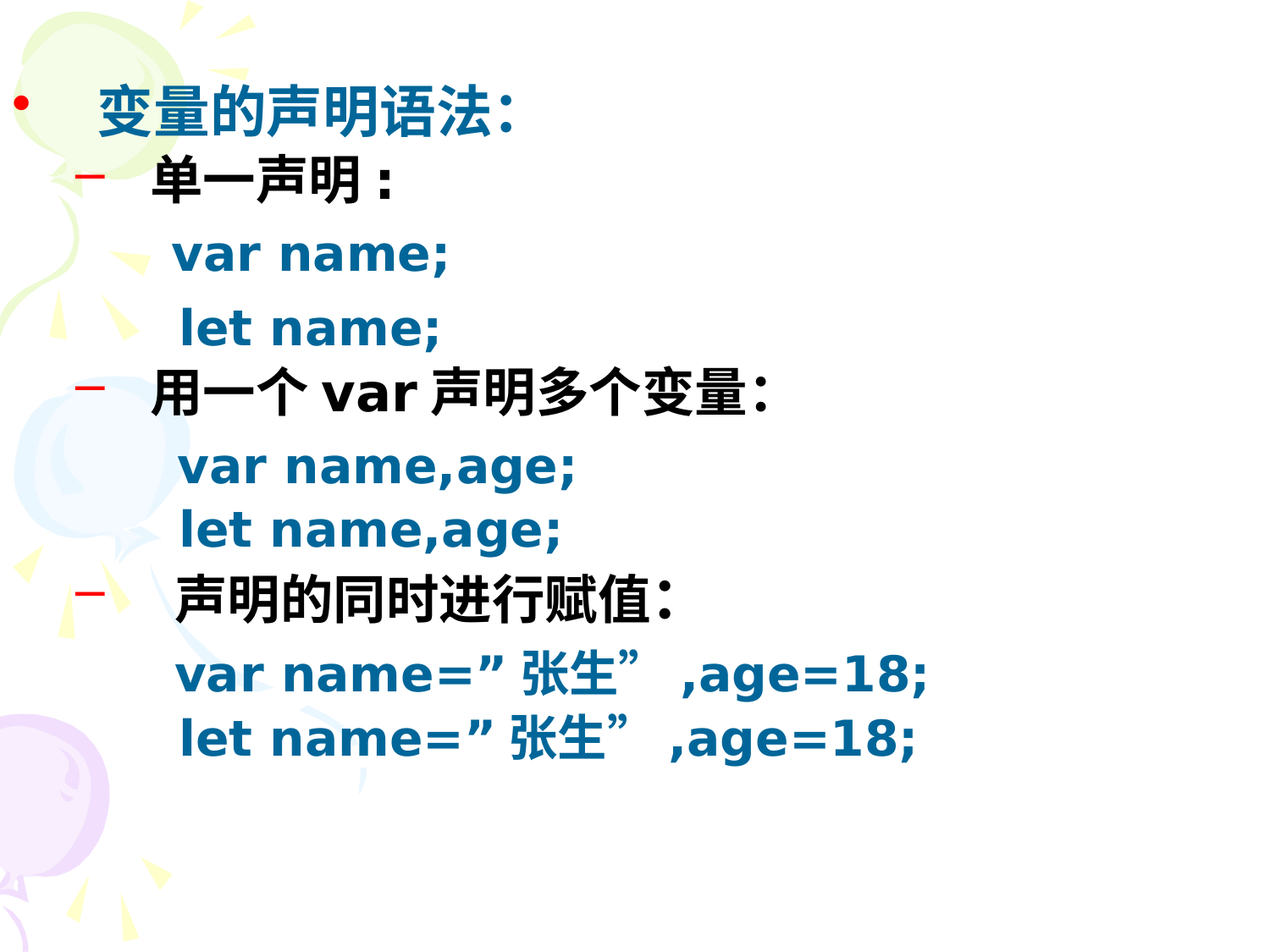

变量的声明语法：
单一声明:
     var name;
      let name;
用一个var声明多个变量：
     var name,age;
      let name,age;
 声明的同时进行赋值：
     var name=”张生”,age=18;
      let name=”张生”,age=18;